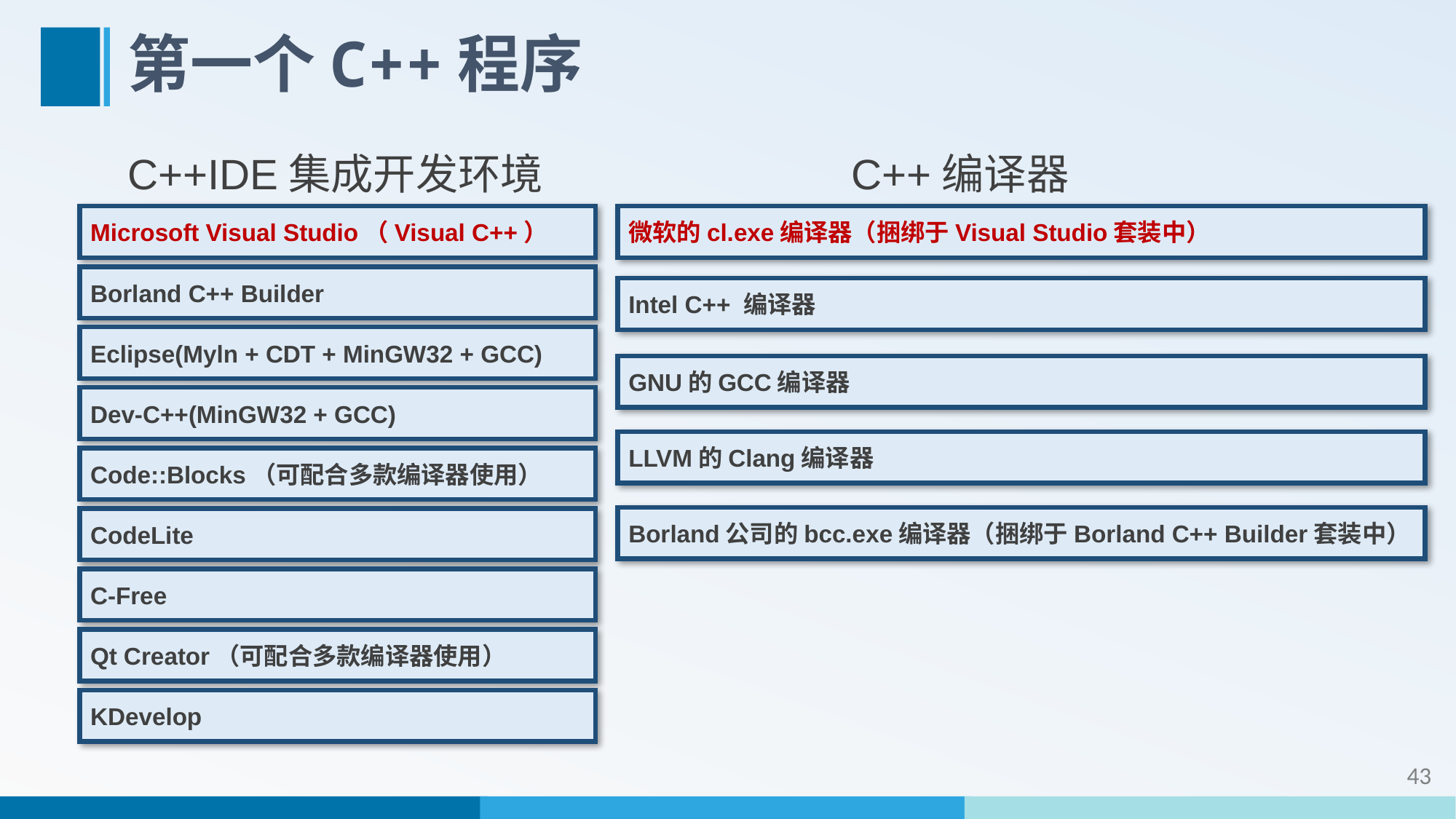

# 第一个C++程序
C++IDE集成开发环境
C++编译器
Microsoft Visual Studio（Visual C++）
微软的cl.exe编译器（捆绑于Visual Studio套装中）
Borland C++ Builder
Intel C++ 编译器
Eclipse(Myln + CDT + MinGW32 + GCC)
GNU的GCC编译器
Dev-C++(MinGW32 + GCC)
LLVM的Clang编译器
Code::Blocks（可配合多款编译器使用）
Borland公司的bcc.exe编译器（捆绑于Borland C++ Builder套装中）
CodeLite
C-Free
Qt Creator（可配合多款编译器使用）
KDevelop